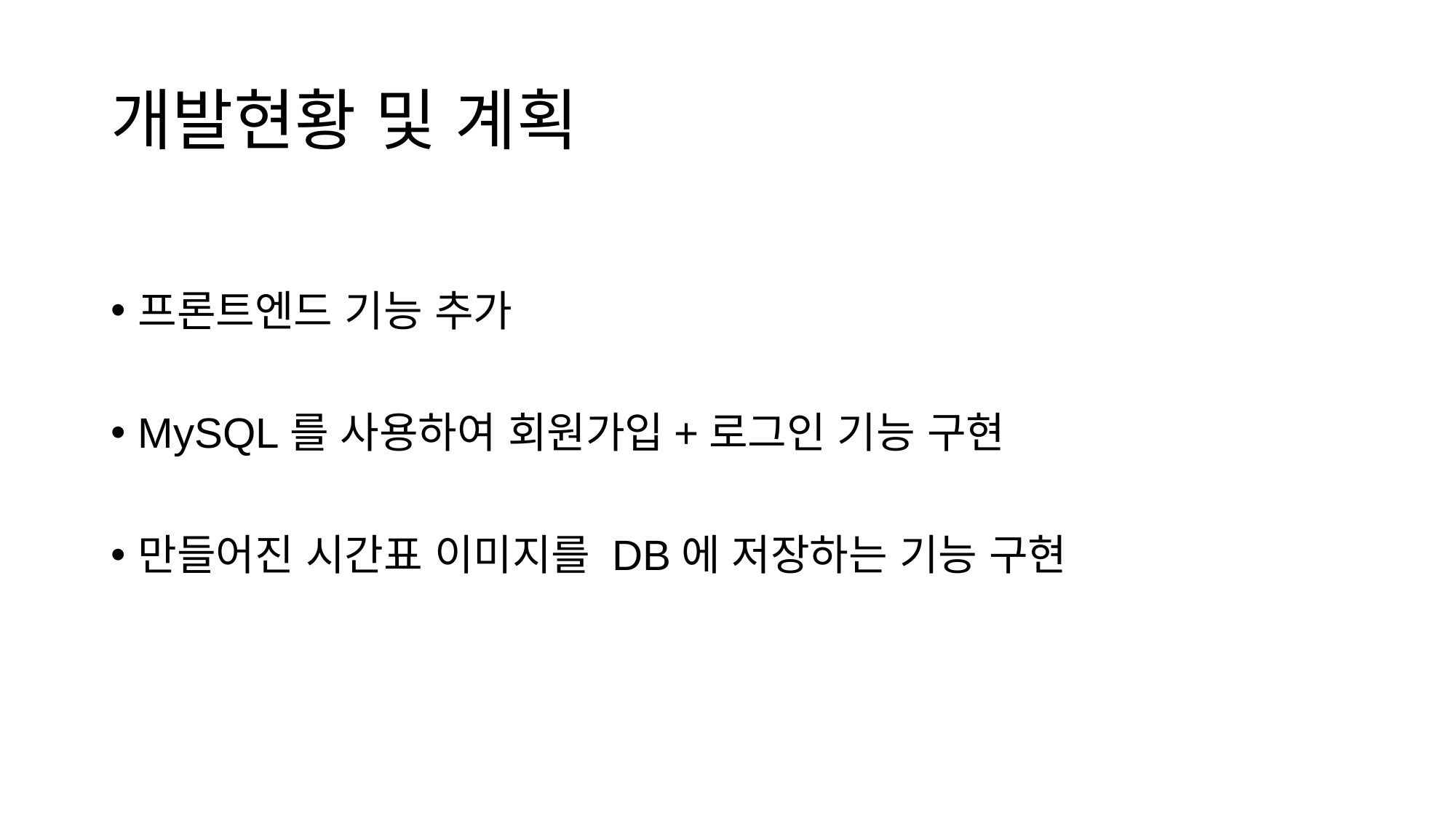

# 개발현황 및 계획

프론트엔드 기능 추가

MySQL를 사용하여 회원가입+로그인 기능 구현

만들어진 시간표 이미지를 DB에 저장하는 기능 구현